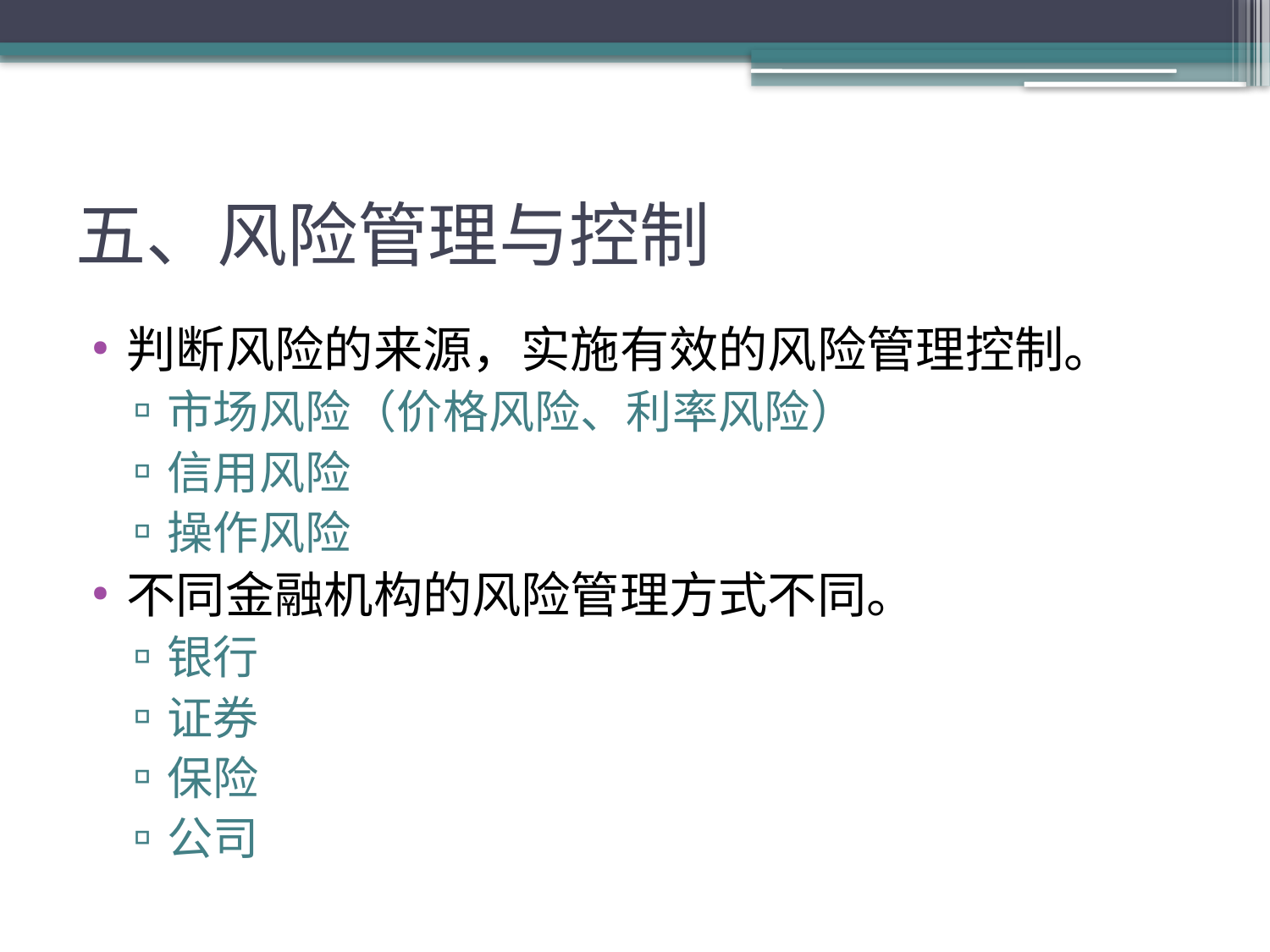

# 五、风险管理与控制
判断风险的来源，实施有效的风险管理控制。
市场风险（价格风险、利率风险）
信用风险
操作风险
不同金融机构的风险管理方式不同。
银行
证券
保险
公司